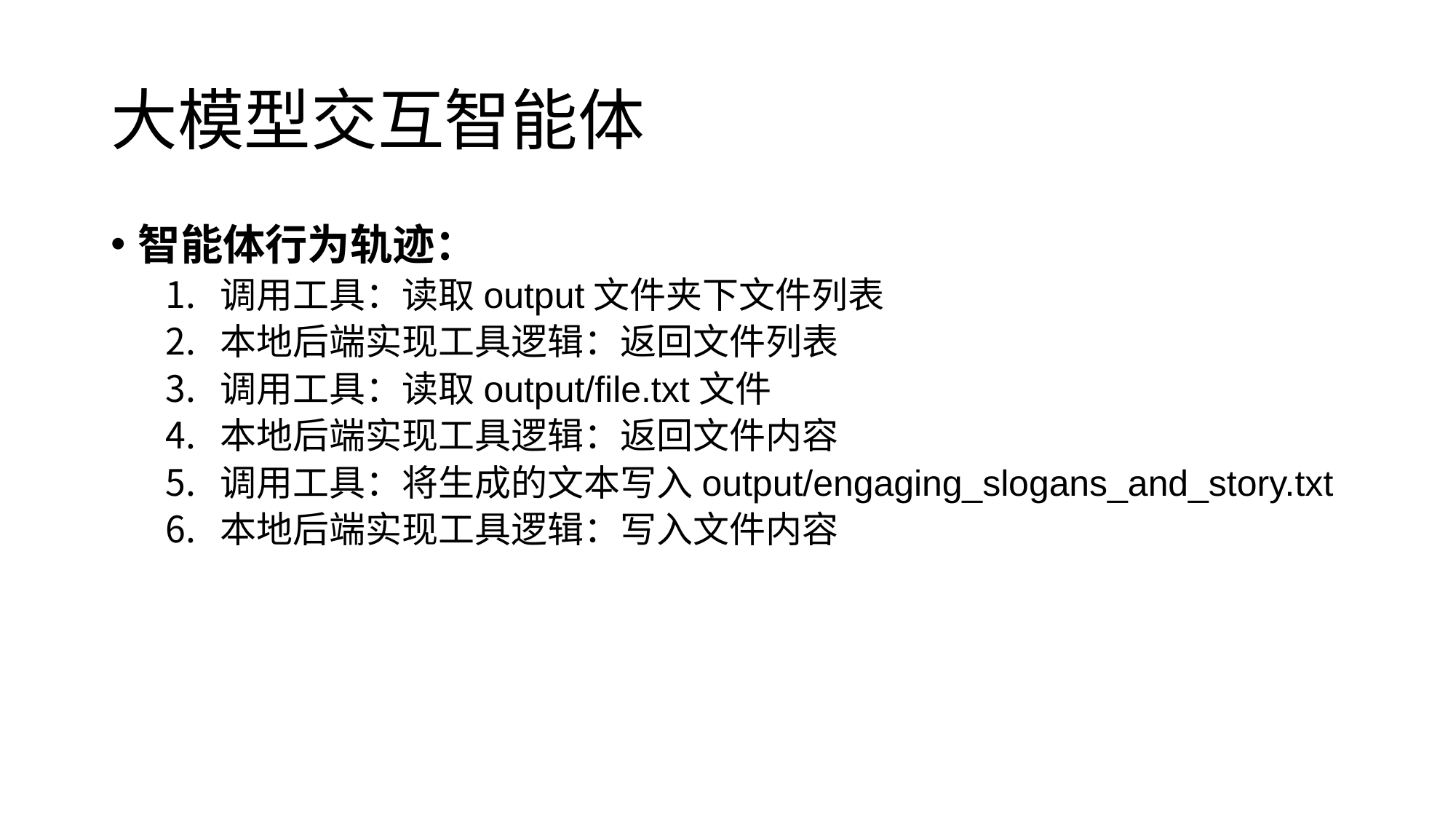

# 大模型交互智能体
智能体行为轨迹：
调用工具：读取output文件夹下文件列表
本地后端实现工具逻辑：返回文件列表
调用工具：读取output/file.txt文件
本地后端实现工具逻辑：返回文件内容
调用工具：将生成的文本写入output/engaging_slogans_and_story.txt
本地后端实现工具逻辑：写入文件内容